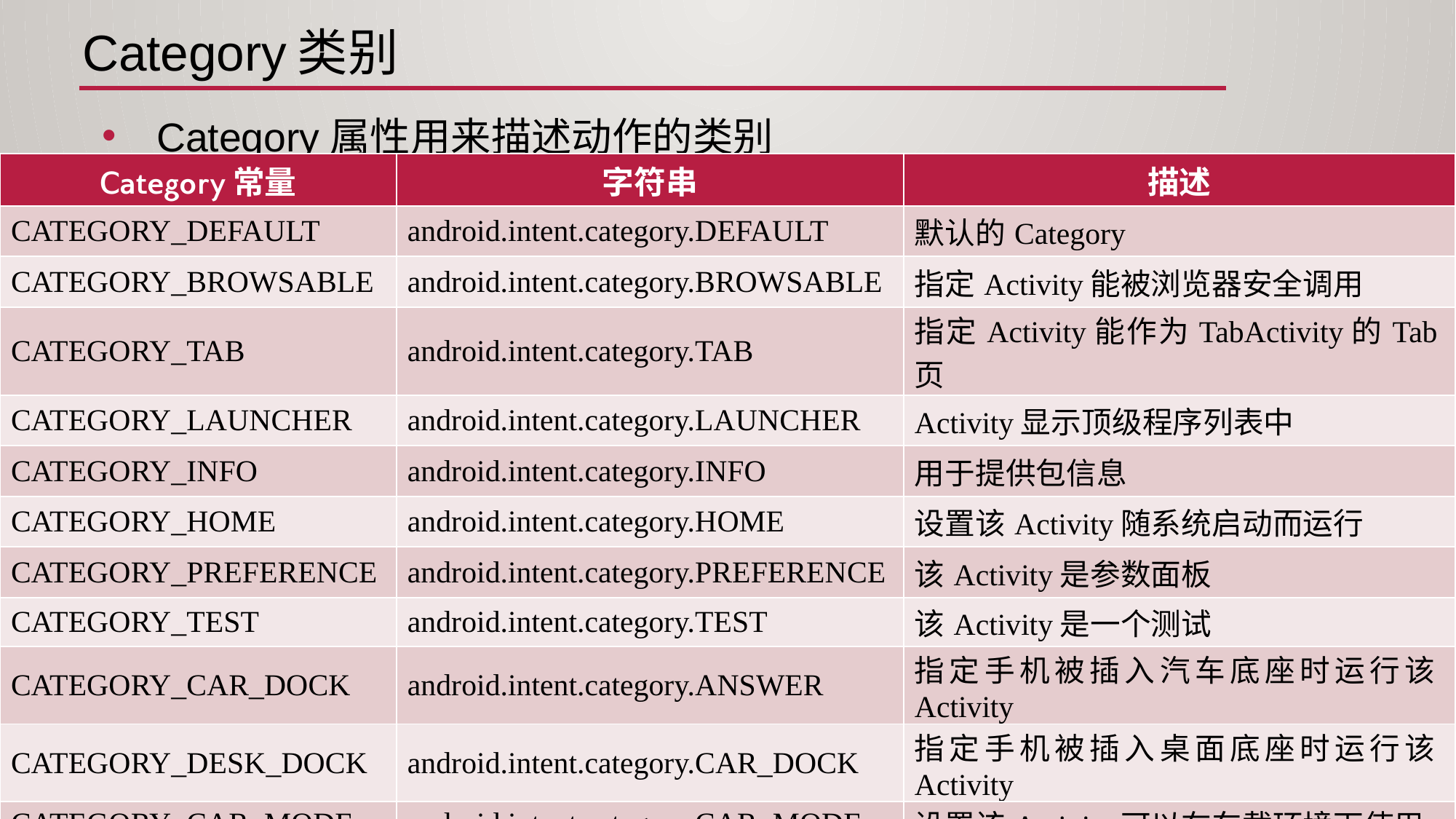

# Category类别
Category属性用来描述动作的类别
| Category常量 | 字符串 | 描述 |
| --- | --- | --- |
| CATEGORY\_DEFAULT | android.intent.category.DEFAULT | 默认的Category |
| CATEGORY\_BROWSABLE | android.intent.category.BROWSABLE | 指定Activity能被浏览器安全调用 |
| CATEGORY\_TAB | android.intent.category.TAB | 指定Activity能作为TabActivity的Tab页 |
| CATEGORY\_LAUNCHER | android.intent.category.LAUNCHER | Activity显示顶级程序列表中 |
| CATEGORY\_INFO | android.intent.category.INFO | 用于提供包信息 |
| CATEGORY\_HOME | android.intent.category.HOME | 设置该Activity随系统启动而运行 |
| CATEGORY\_PREFERENCE | android.intent.category.PREFERENCE | 该Activity是参数面板 |
| CATEGORY\_TEST | android.intent.category.TEST | 该Activity是一个测试 |
| CATEGORY\_CAR\_DOCK | android.intent.category.ANSWER | 指定手机被插入汽车底座时运行该Activity |
| CATEGORY\_DESK\_DOCK | android.intent.category.CAR\_DOCK | 指定手机被插入桌面底座时运行该Activity |
| CATEGORY\_CAR\_MODE | android.intent.category.CAR\_MODE | 设置该Activity可以在车载环境下使用 |